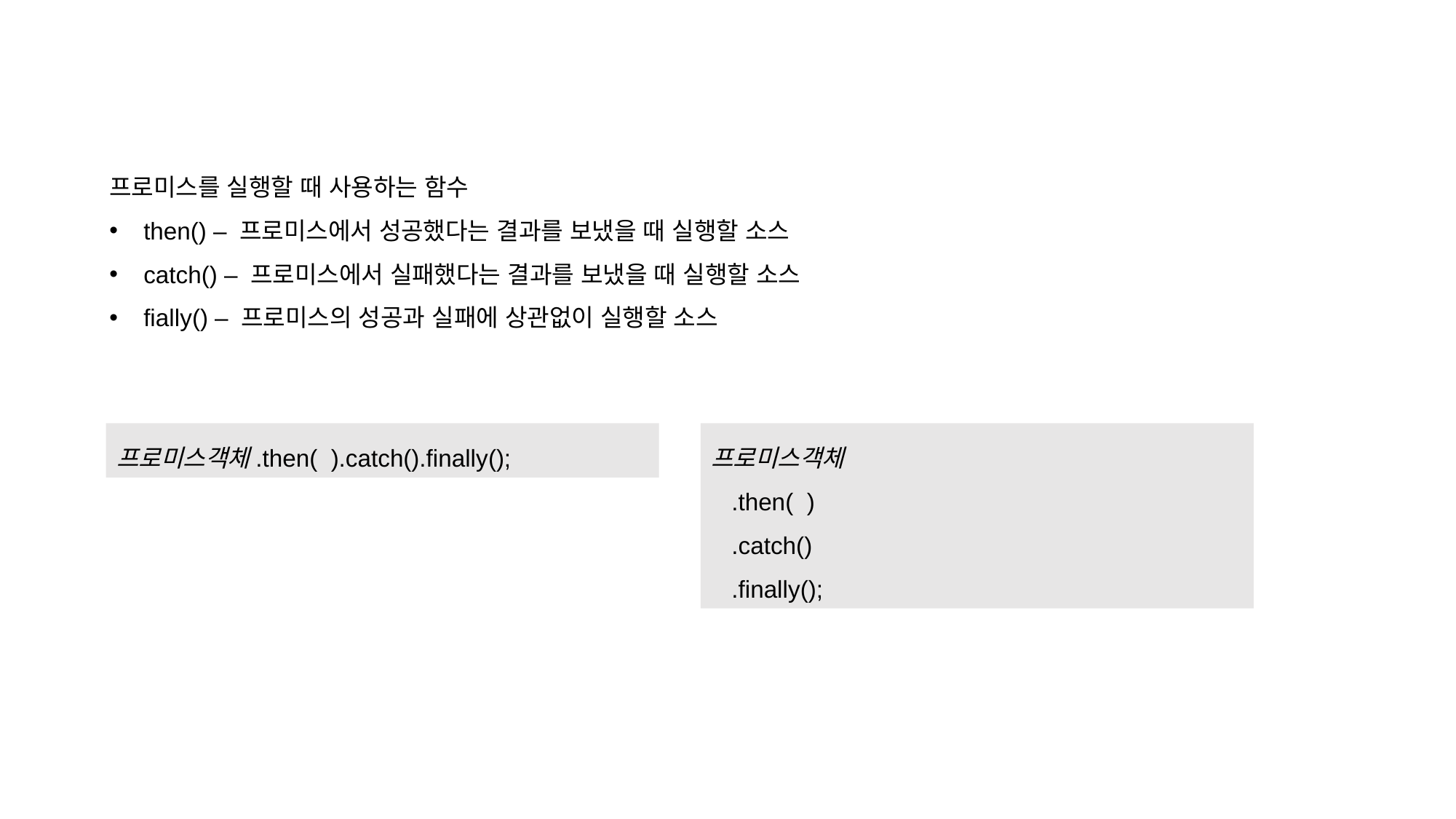

프로미스를 실행할 때 사용하는 함수
then() – 프로미스에서 성공했다는 결과를 보냈을 때 실행할 소스
catch() – 프로미스에서 실패했다는 결과를 보냈을 때 실행할 소스
fially() – 프로미스의 성공과 실패에 상관없이 실행할 소스
프로미스객체.then(  ).catch().finally();
프로미스객체
   .then(  )
   .catch()
   .finally();